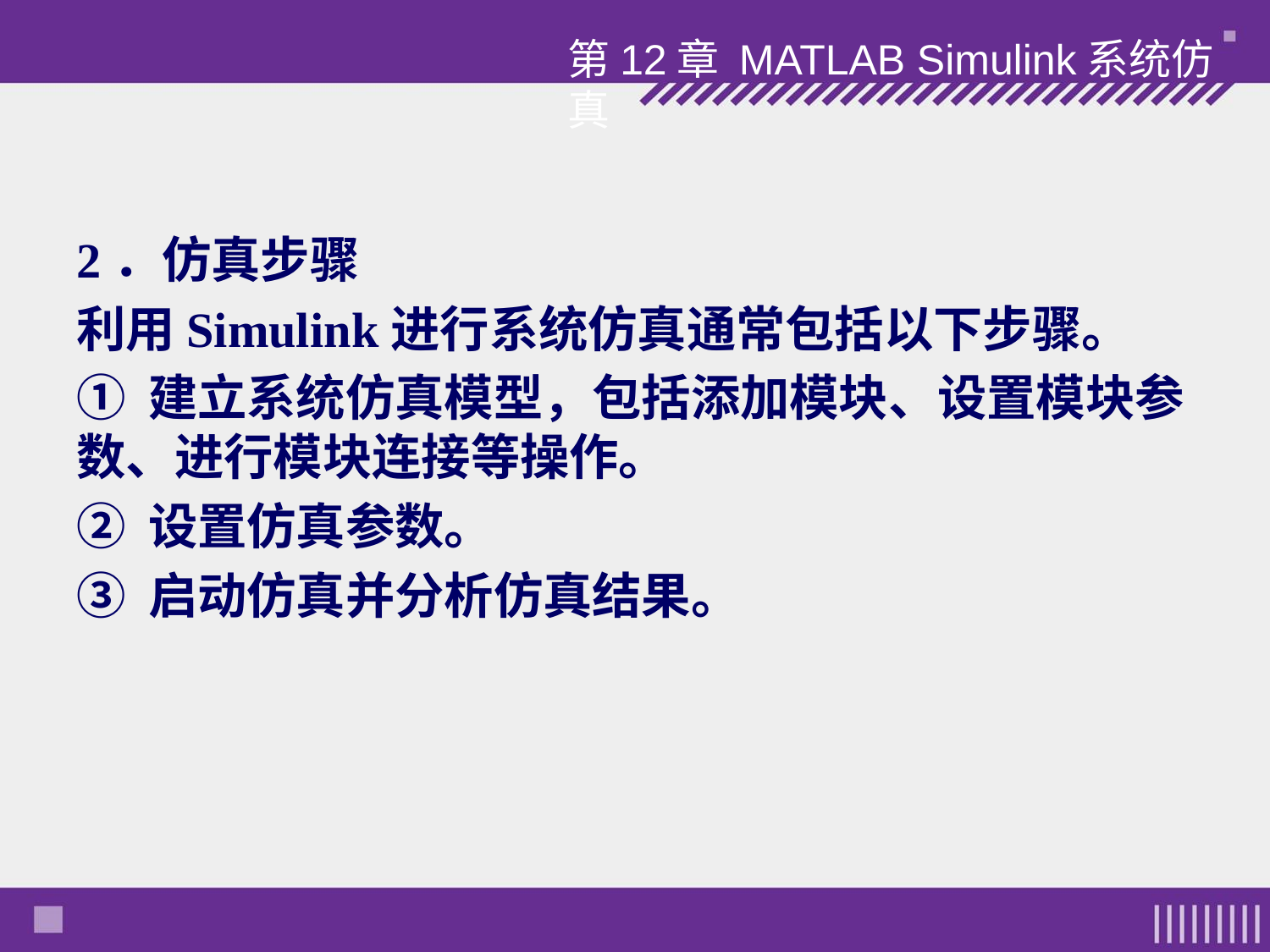

第12章 MATLAB Simulink系统仿真
2．仿真步骤
利用Simulink进行系统仿真通常包括以下步骤。
① 建立系统仿真模型，包括添加模块、设置模块参数、进行模块连接等操作。
② 设置仿真参数。
③ 启动仿真并分析仿真结果。